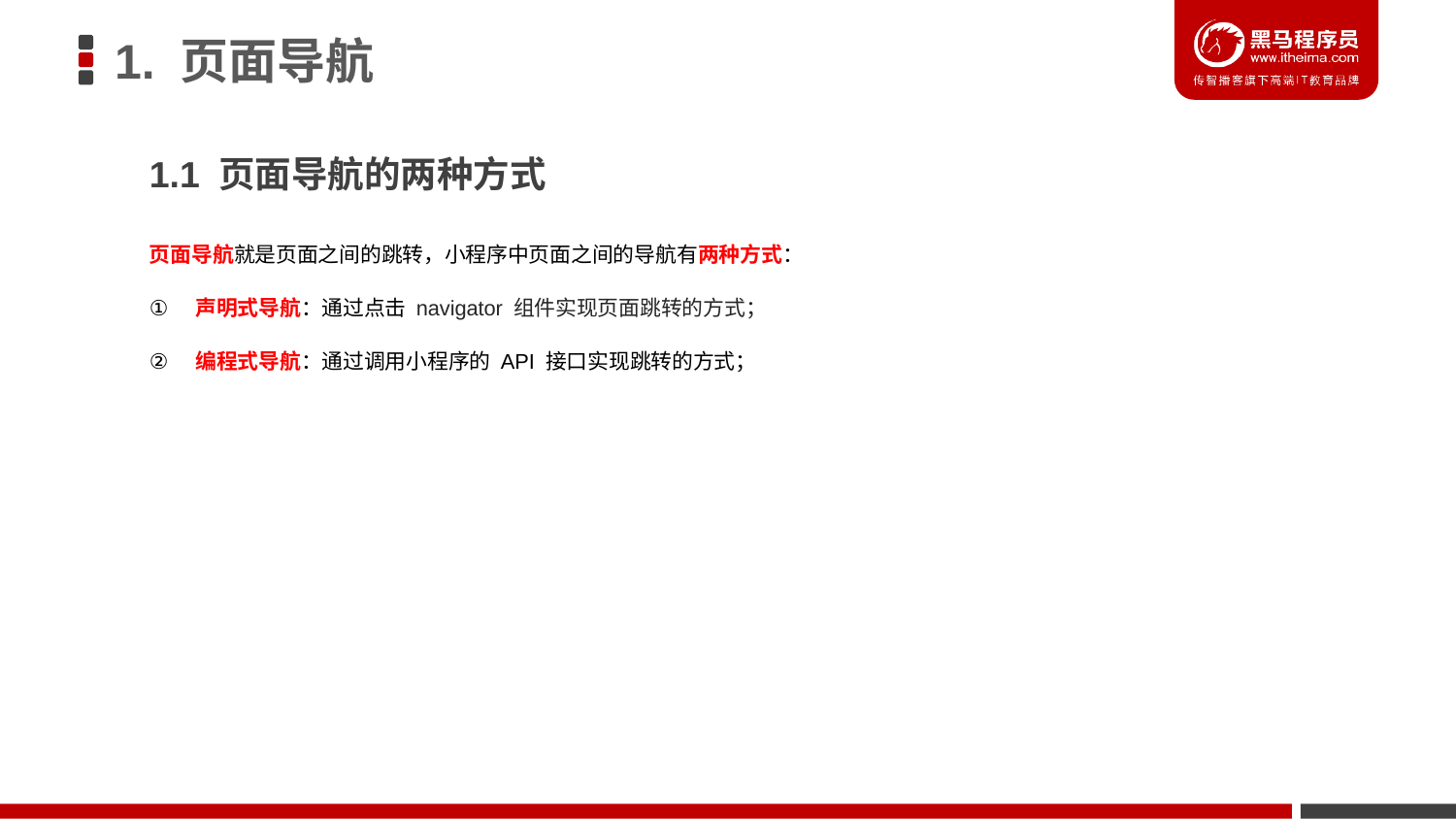

# 1. 页面导航
1.1 页面导航的两种方式
页面导航就是页面之间的跳转，小程序中页面之间的导航有两种方式：
 声明式导航：通过点击 navigator 组件实现页面跳转的方式；
 编程式导航：通过调用小程序的 API 接口实现跳转的方式；